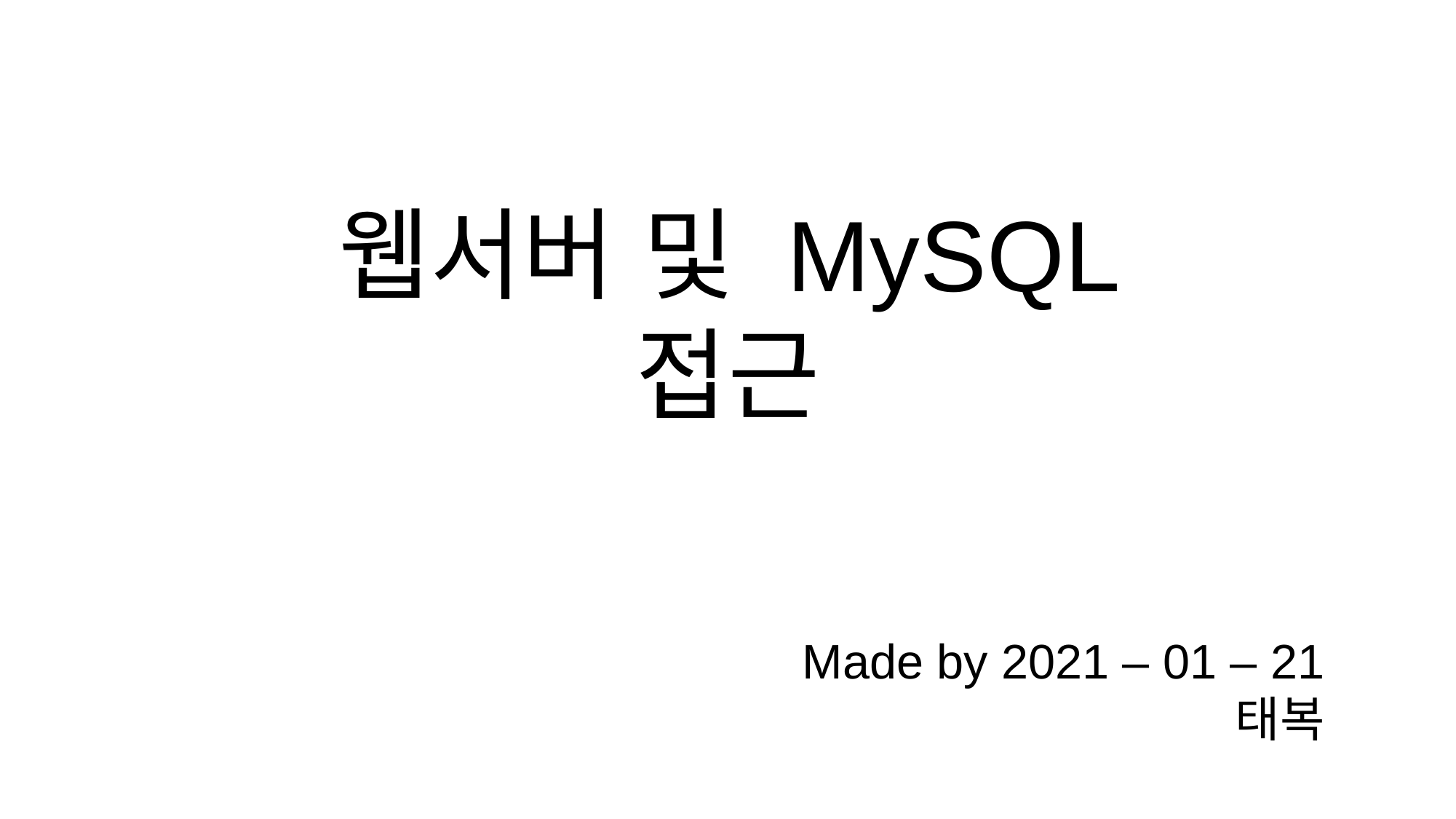

웹서버 및 MySQL 접근
Made by 2021 – 01 – 21
태복